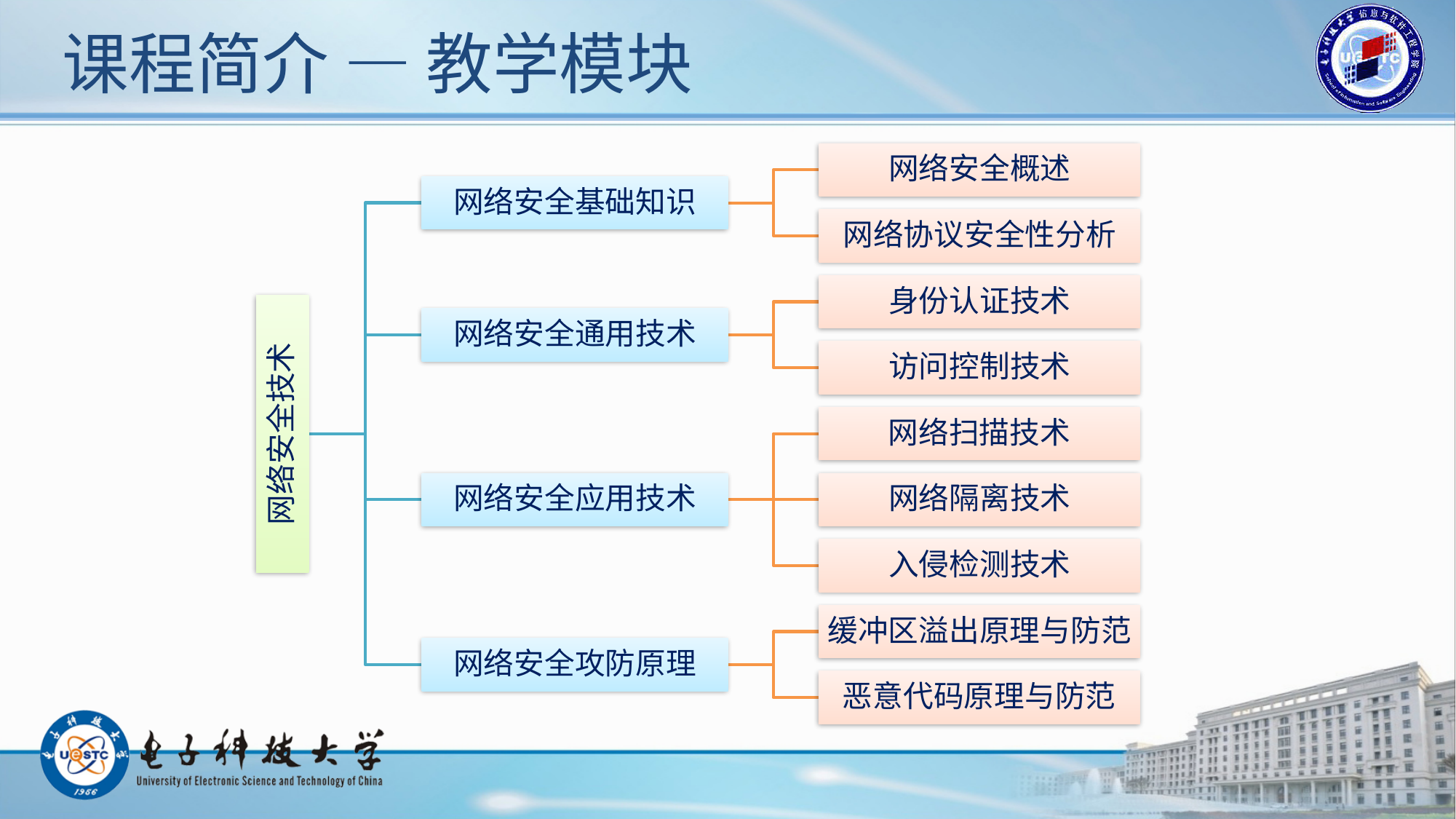

# 课程简介 — 教学模块

网络安全技术
网络安全基础知识
网络安全概述
网络协议安全性分析
网络安全通用技术
身份认证技术
访问控制技术
网络安全应用技术
网络扫描技术
网络隔离技术
入侵检测技术
网络安全攻防原理
缓冲区溢出原理与防范
恶意代码原理与防范